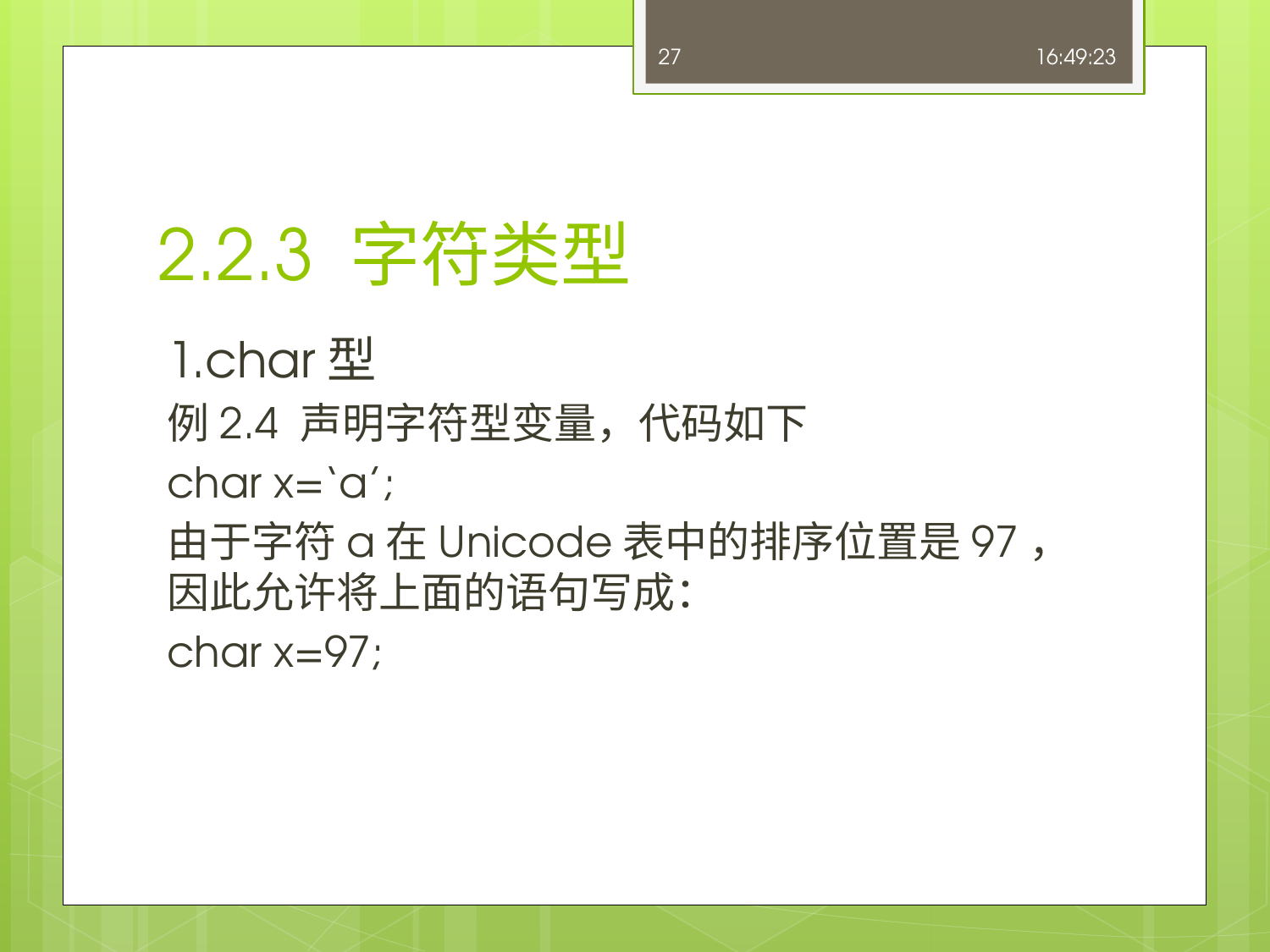

27
16:49:23
# 2.2.3 字符类型
1.char型
例2.4 声明字符型变量，代码如下
char x=‘a’;
由于字符a在Unicode表中的排序位置是97，因此允许将上面的语句写成：
char x=97;